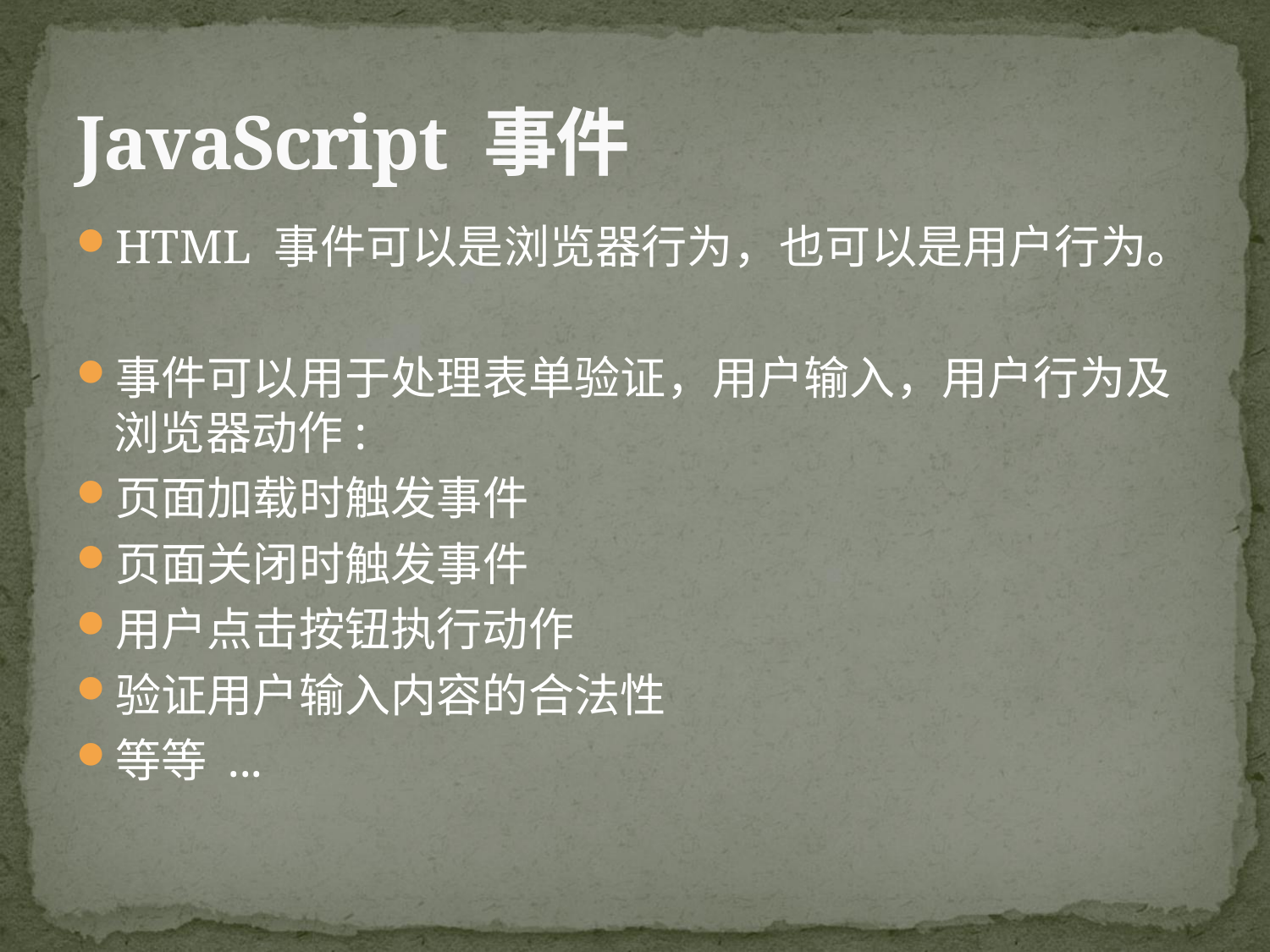

# JavaScript 事件
HTML 事件可以是浏览器行为，也可以是用户行为。

事件可以用于处理表单验证，用户输入，用户行为及浏览器动作:
页面加载时触发事件
页面关闭时触发事件
用户点击按钮执行动作
验证用户输入内容的合法性
等等 ...